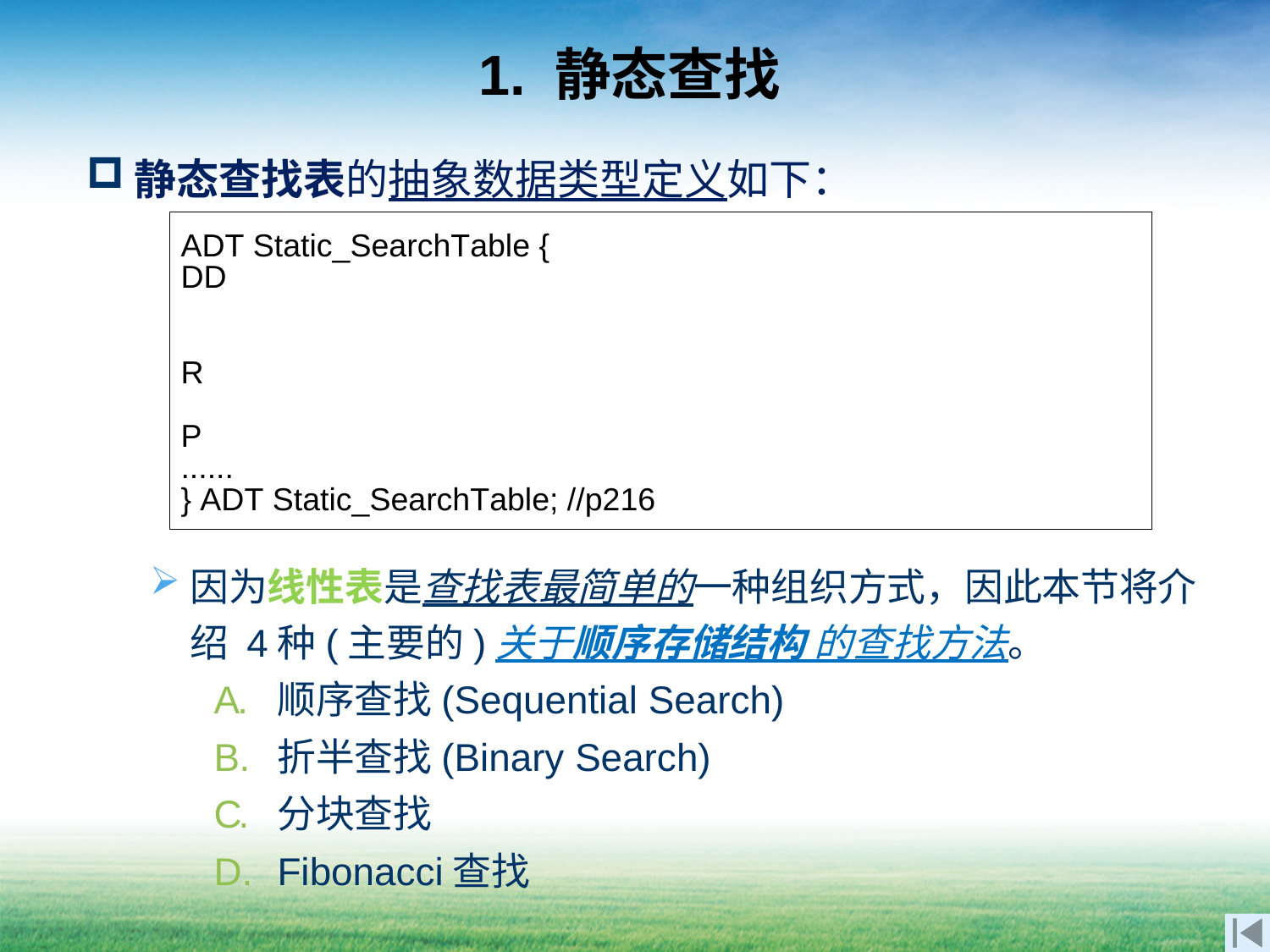

# 1. 静态查找
静态查找表的抽象数据类型定义如下：

因为线性表是查找表最简单的一种组织方式，因此本节将介绍 4种(主要的)关于顺序存储结构 的查找方法。
顺序查找(Sequential Search)
折半查找(Binary Search)
分块查找
Fibonacci查找